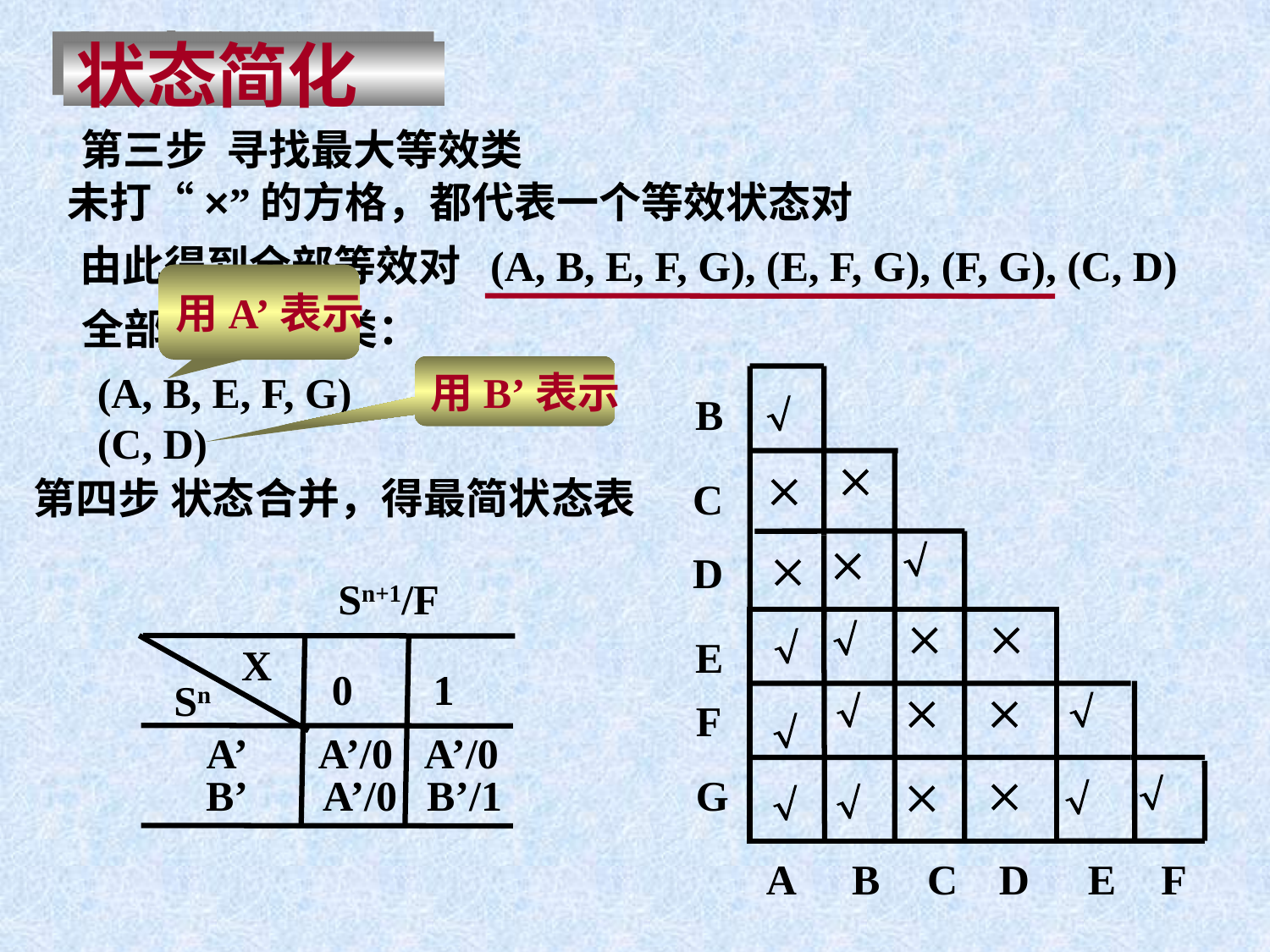

状态简化
第三步  寻找最大等效类
未打“×”的方格，都代表一个等效状态对
由此得到全部等效对  (A, B, E, F, G), (E, F, G), (F, G), (C, D)
用A’表示

全部最大等效类：
用B’表示
(A, B, E, F, G)
(C, D)

B
C
D
E
F
G
√
×
√
×
×
×
√
√
×
×
√
×
√
×
√
√
×
第四步 状态合并，得最简状态表
×
Sn+1/F
√
X

0
1
Sn
√
A’
A’/0
A’/0

B’
A’/0
B’/1
√

A
B
C
D
E
F